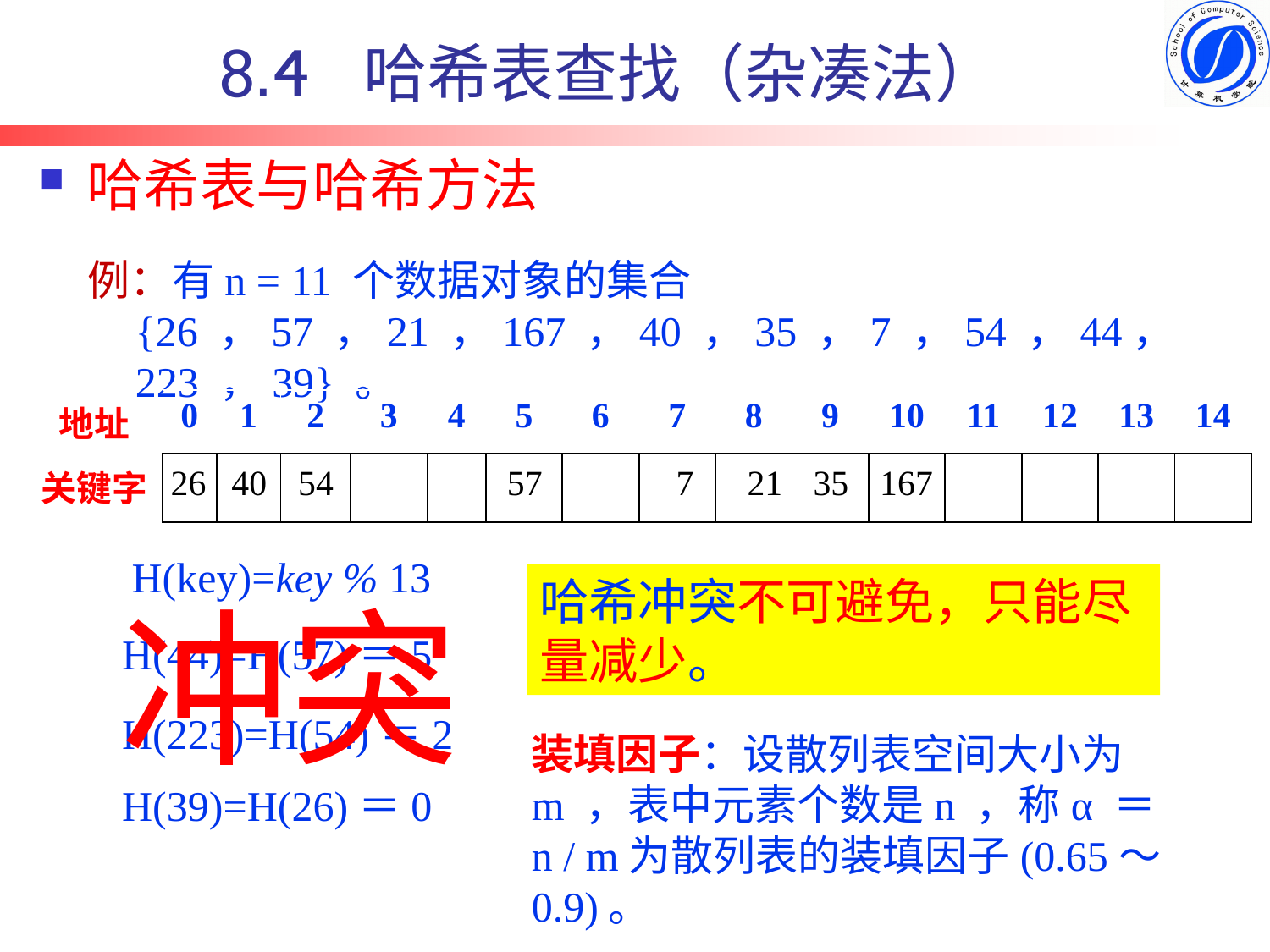

# 8.4  哈希表查找（杂凑法）
哈希表与哈希方法
例：有n = 11 个数据对象的集合{26 ，57 ，21 ，167 ，40 ，35 ，7 ，54 ，44，223 ，39} 。
| 地址 | 0 | 1 | 2 | 3 | 4 | 5 | 6 | 7 | 8 | 9 | 10 | 11 | 12 | 13 | 14 |
| --- | --- | --- | --- | --- | --- | --- | --- | --- | --- | --- | --- | --- | --- | --- | --- |
| 关键字 |  |  |  |  |  |  |  |  |  |  |  |  |  |  |  |
26
40
54
57
7
21
35
167
H(key)=key % 13
哈希冲突不可避免，只能尽量减少。
冲突
H(44)=H(57)＝5
H(223)=H(54)＝2
装填因子：设散列表空间大小为m ，表中元素个数是n ，称α ＝ n / m为散列表的装填因子(0.65～0.9)。
H(39)=H(26)＝0